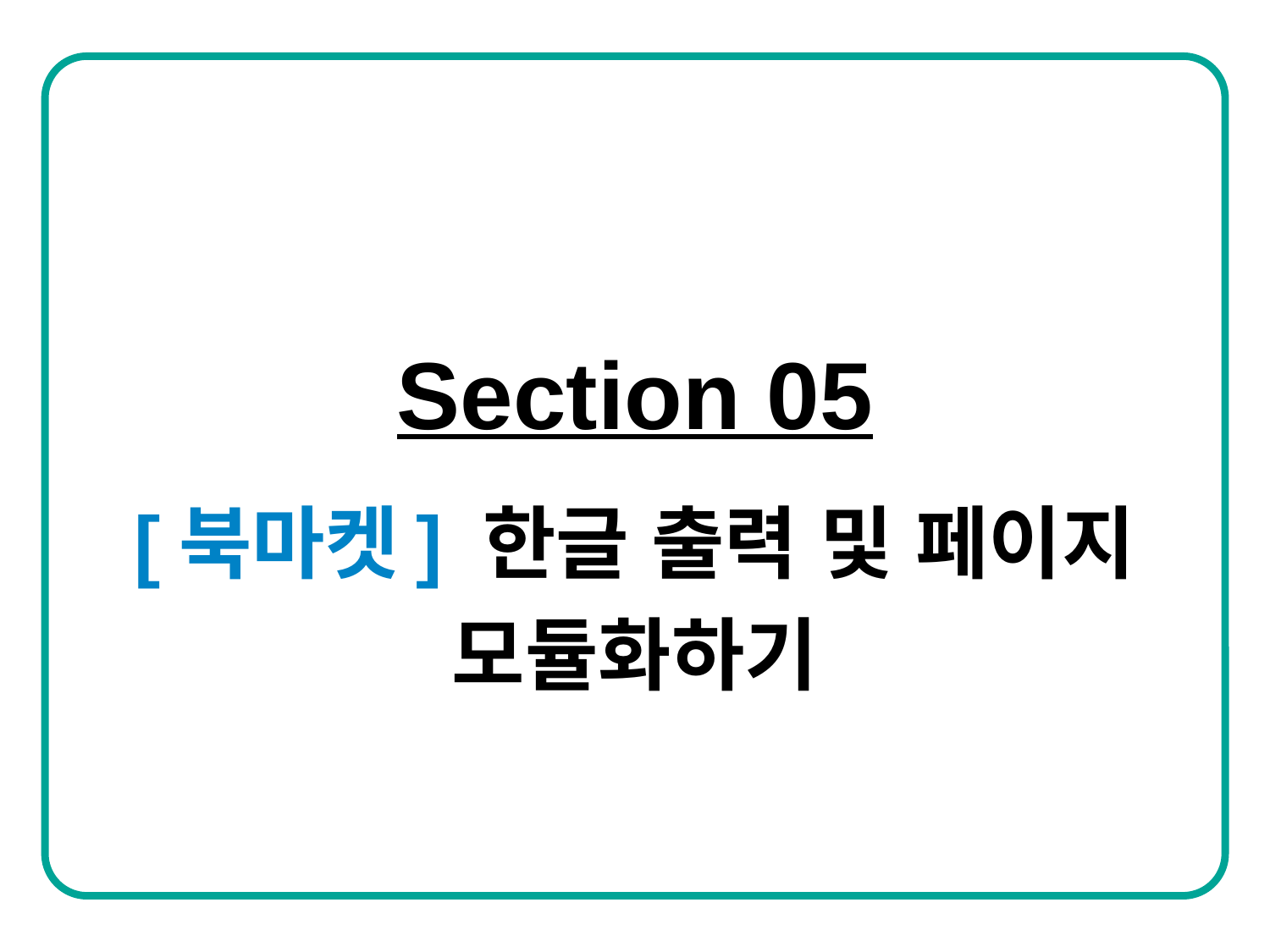

Section 05
[북마켓] 한글 출력 및 페이지
모듈화하기